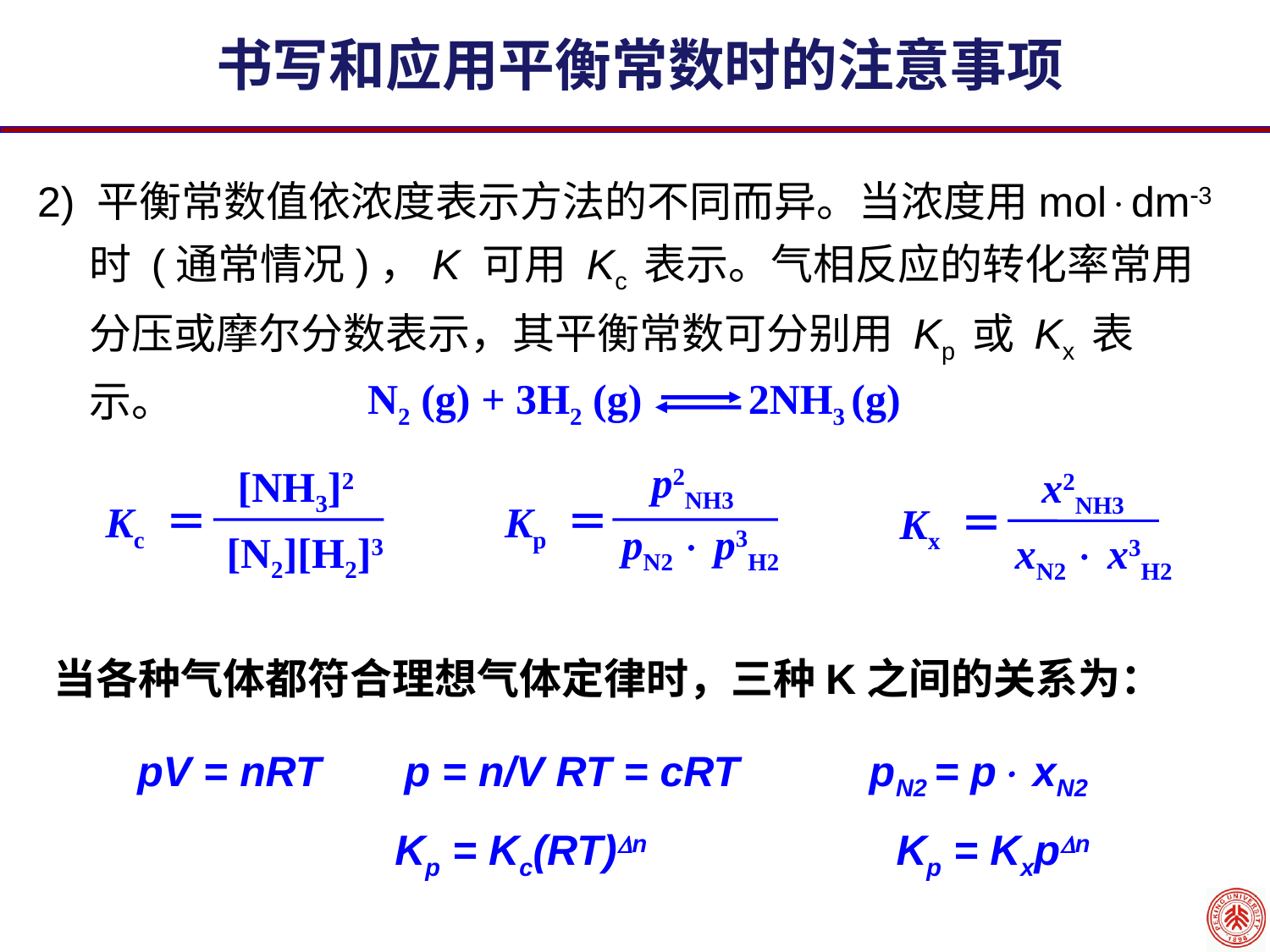

书写和应用平衡常数时的注意事项

2) 平衡常数值依浓度表示方法的不同而异。当浓度用mol⋅dm−3时 (通常情况)，K 可用 Kc 表示。气相反应的转化率常用分压或摩尔分数表示，其平衡常数可分别用 Kp 或 Kx 表示。
N2 (g) + 3H2 (g)          2NH3 (g)

p2NH3
Kp ＝
pN2 ⋅ p3H2

[NH3]2
Kc ＝

[N2][H2]3
x2NH3
Kx ＝
xN2 ⋅ x3H2

当各种气体都符合理想气体定律时，三种K之间的关系为：
pV = nRT       p = n/V RT = cRT           pN2 = p⋅ xN2
	           Kp = Kc(RT)Δn                     Kp = KxpΔn